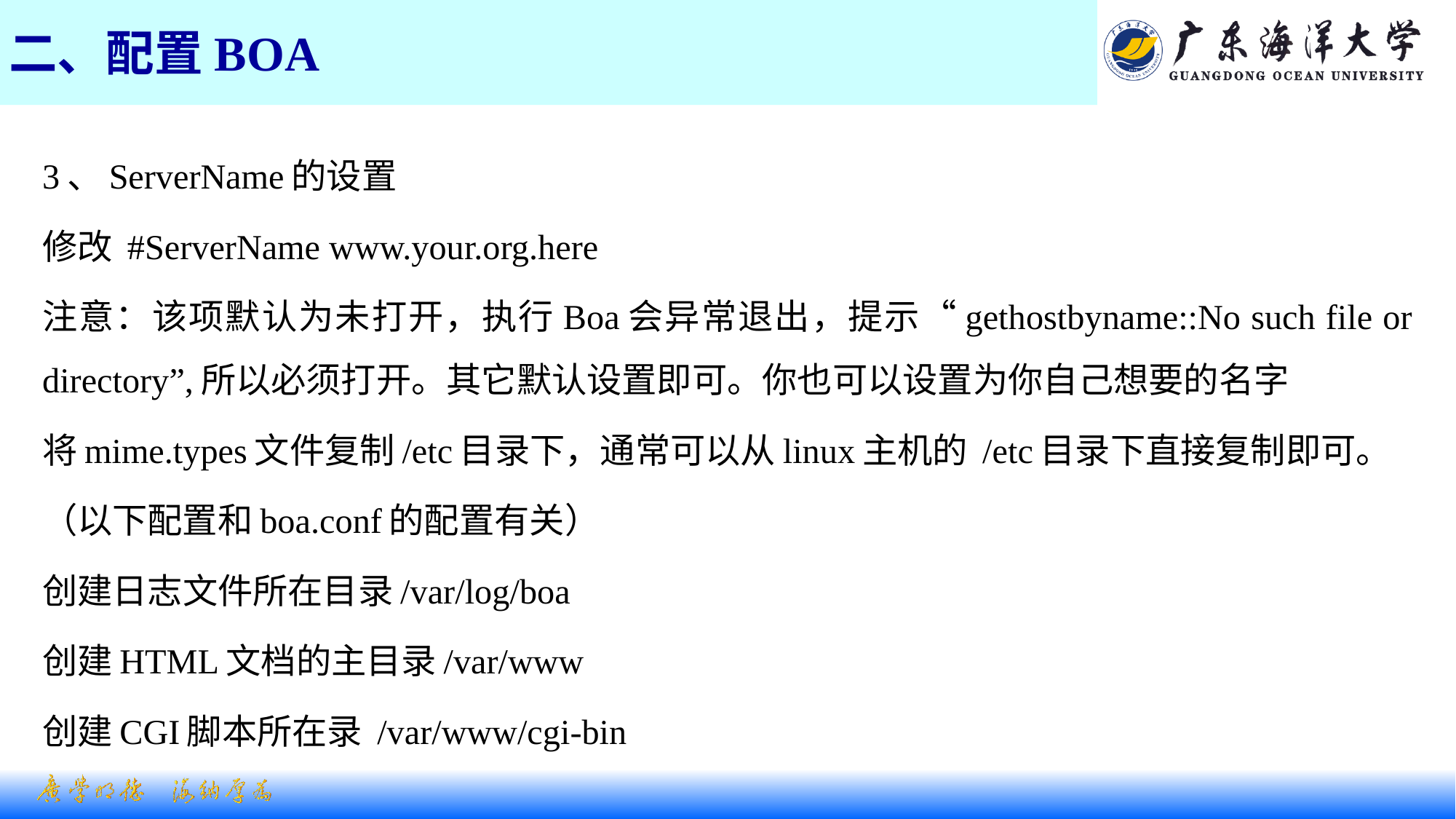

# 二、配置BOA
3、ServerName的设置
修改 #ServerName www.your.org.here
注意：该项默认为未打开，执行Boa会异常退出，提示“gethostbyname::No such file or directory”,所以必须打开。其它默认设置即可。你也可以设置为你自己想要的名字
将mime.types文件复制/etc目录下，通常可以从linux主机的 /etc目录下直接复制即可。
（以下配置和boa.conf的配置有关）
创建日志文件所在目录/var/log/boa
创建HTML文档的主目录/var/www
创建CGI脚本所在录 /var/www/cgi-bin